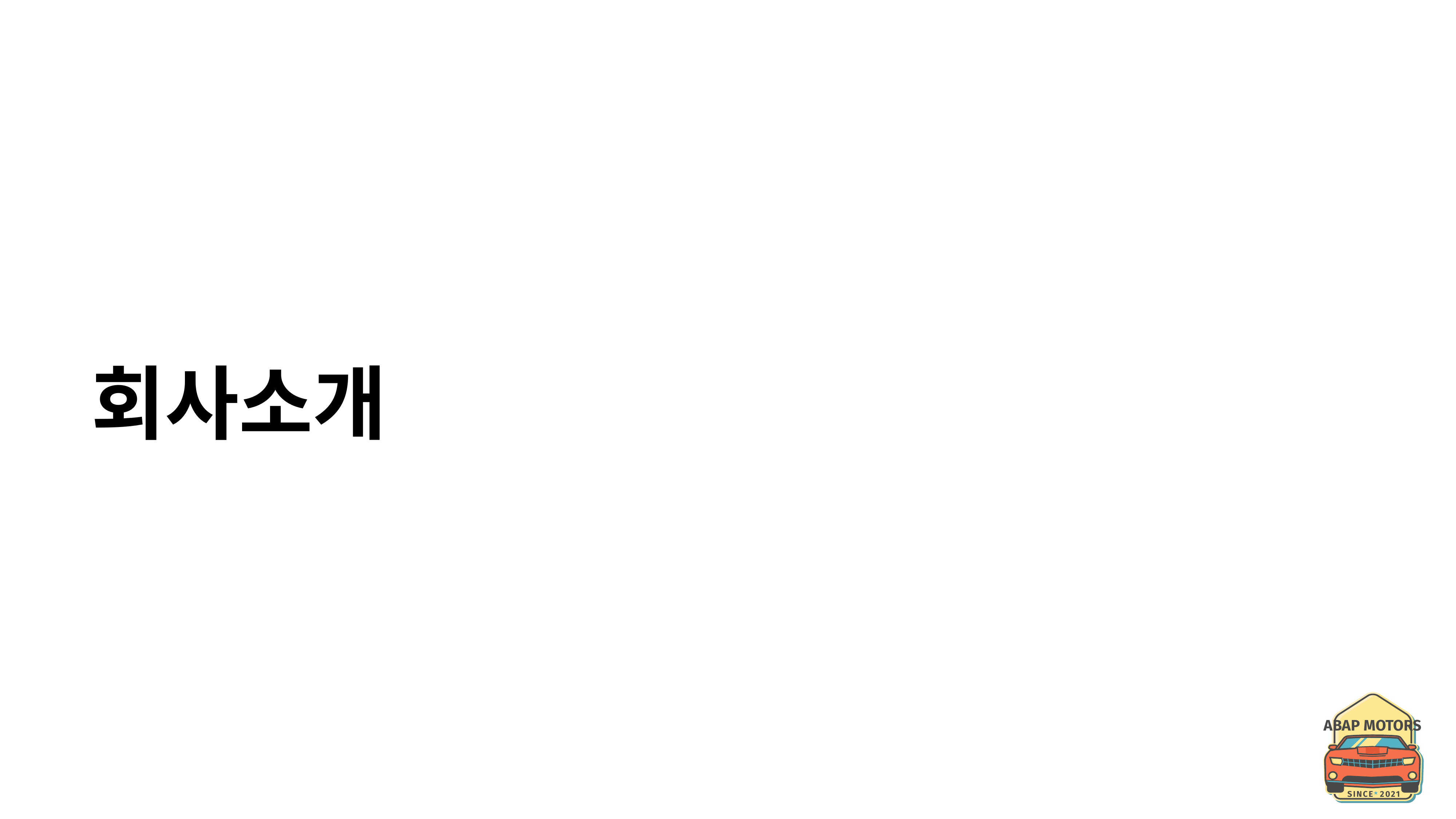

• 조직 구성

 • 상품 소개
회사소개

ABAP MOTORS

SINCE  2021